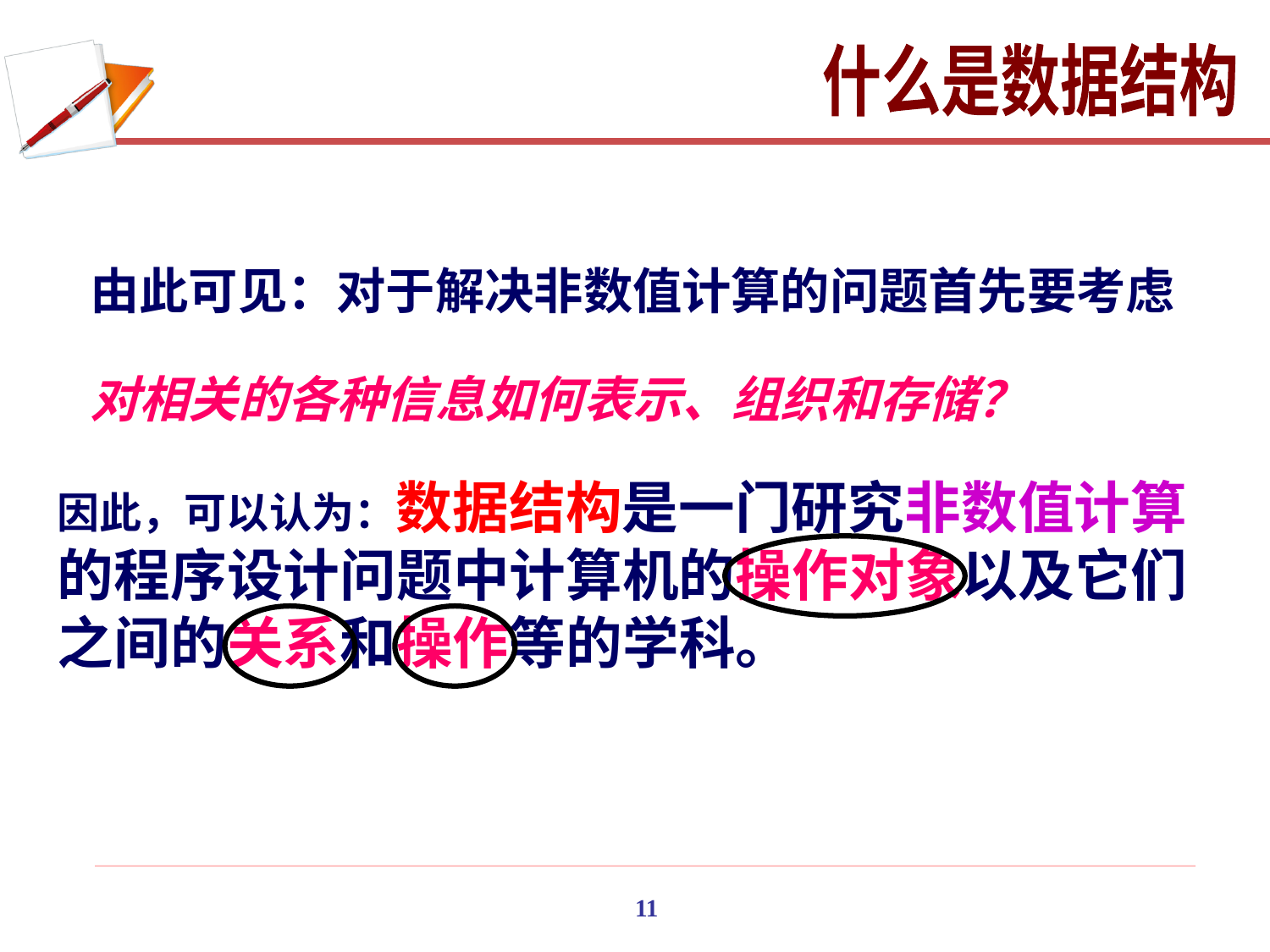

什么是数据结构
由此可见：对于解决非数值计算的问题首先要考虑
对相关的各种信息如何表示、组织和存储？
因此，可以认为：数据结构是一门研究非数值计算的程序设计问题中计算机的操作对象以及它们之间的关系和操作等的学科。